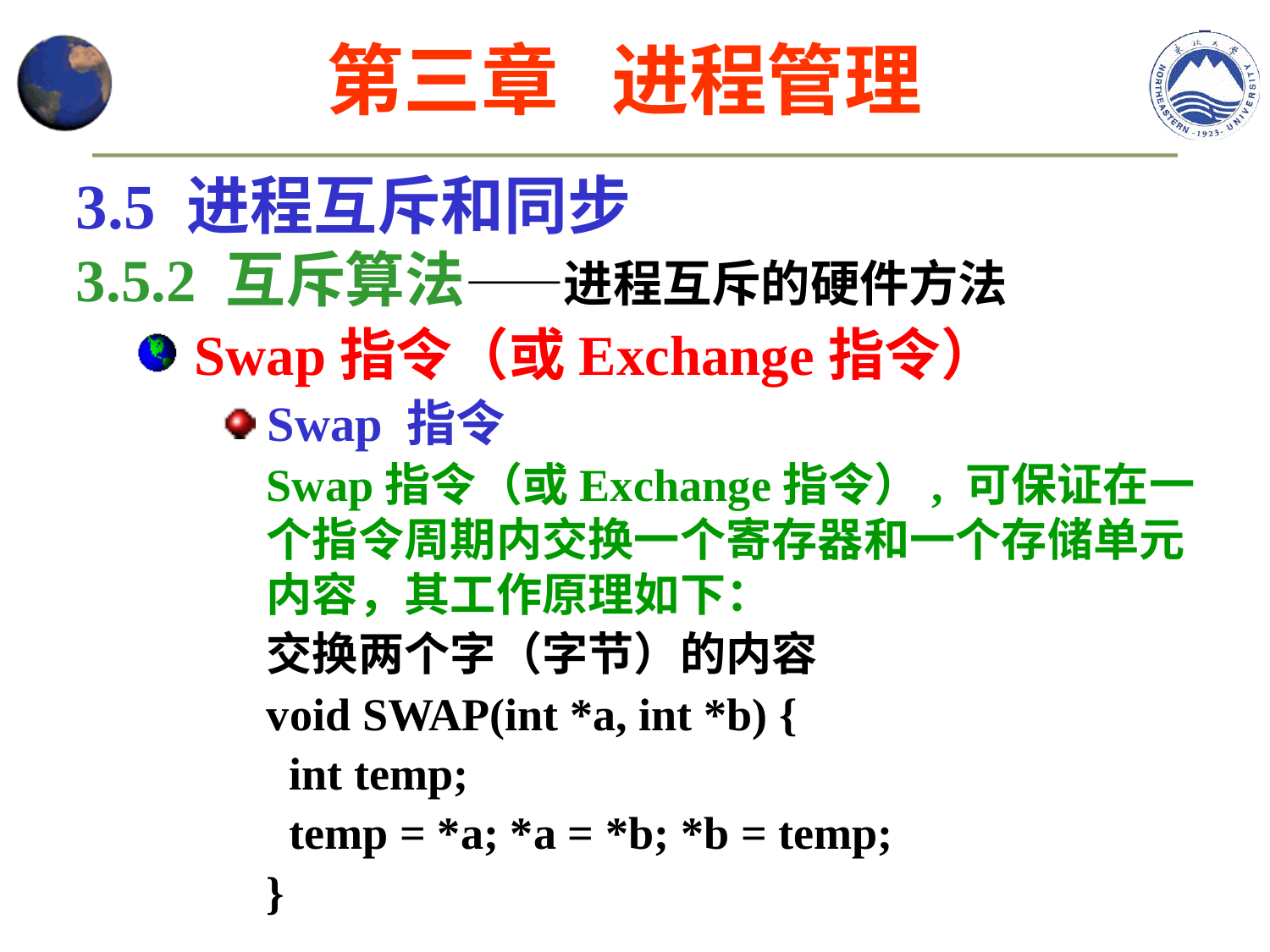

第三章   进程管理
3.5 进程互斥和同步
3.5.2 互斥算法——进程互斥的硬件方法
Swap指令（或Exchange指令）
 Swap 指令
Swap指令（或Exchange指令）, 可保证在一个指令周期内交换一个寄存器和一个存储单元内容，其工作原理如下：
交换两个字（字节）的内容
void SWAP(int *a, int *b) {
  int temp;
  temp = *a; *a = *b; *b = temp;
}